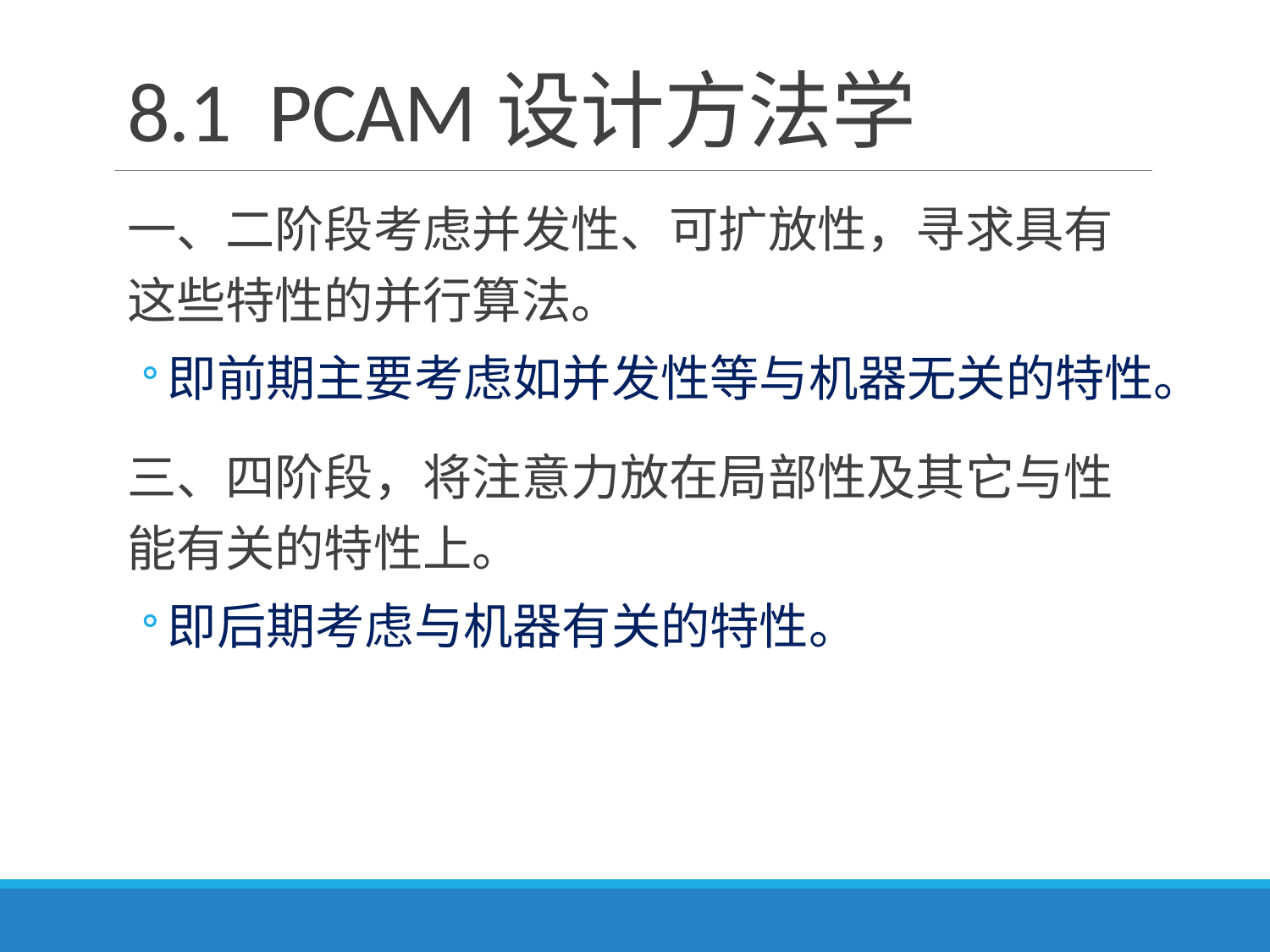

# 8.1  PCAM设计方法学

一、二阶段考虑并发性、可扩放性，寻求具有这些特性的并行算法。
即前期主要考虑如并发性等与机器无关的特性。
三、四阶段，将注意力放在局部性及其它与性能有关的特性上。
即后期考虑与机器有关的特性。